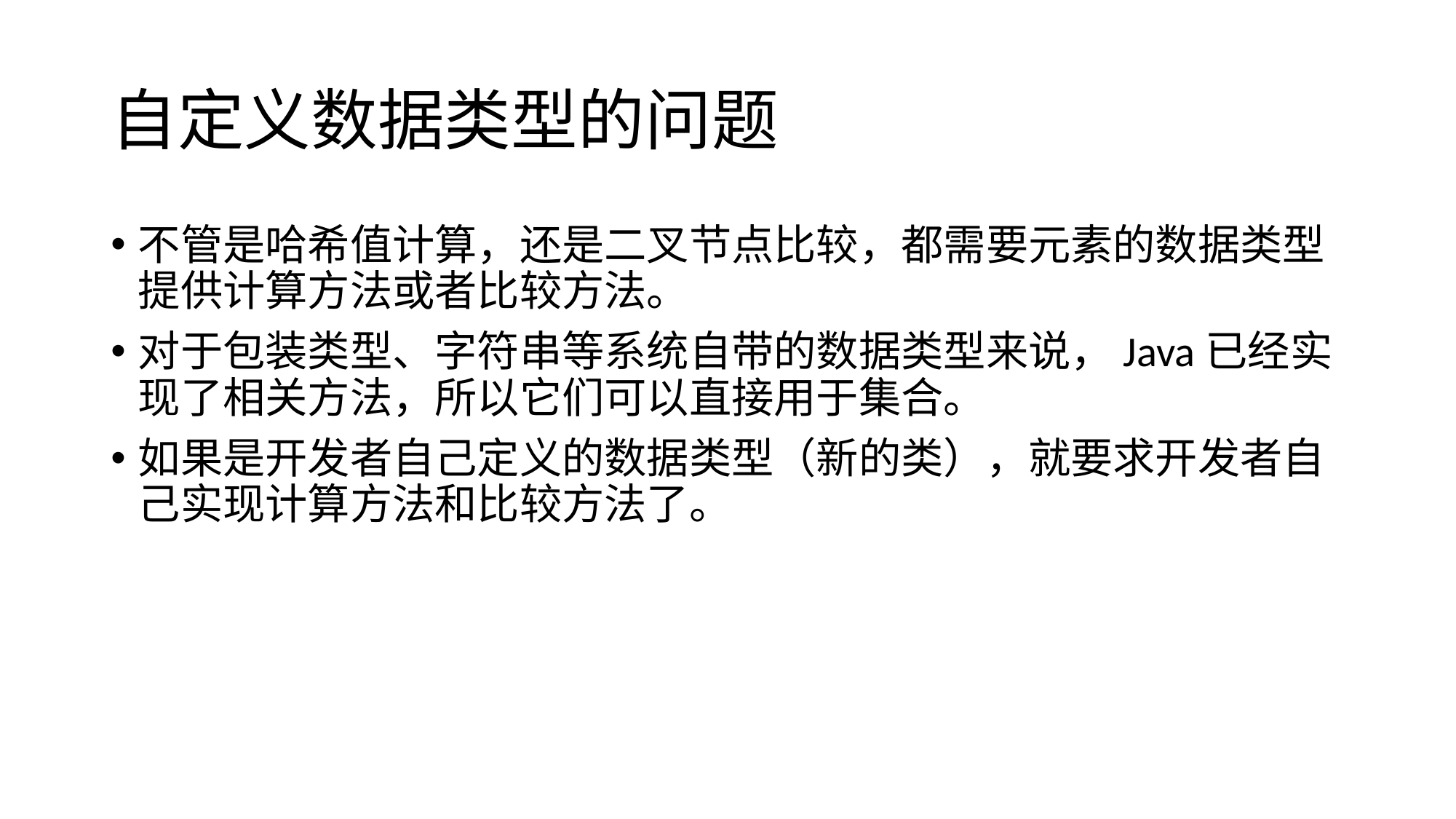

# 自定义数据类型的问题
不管是哈希值计算，还是二叉节点比较，都需要元素的数据类型提供计算方法或者比较方法。
对于包装类型、字符串等系统自带的数据类型来说，Java已经实现了相关方法，所以它们可以直接用于集合。
如果是开发者自己定义的数据类型（新的类），就要求开发者自己实现计算方法和比较方法了。